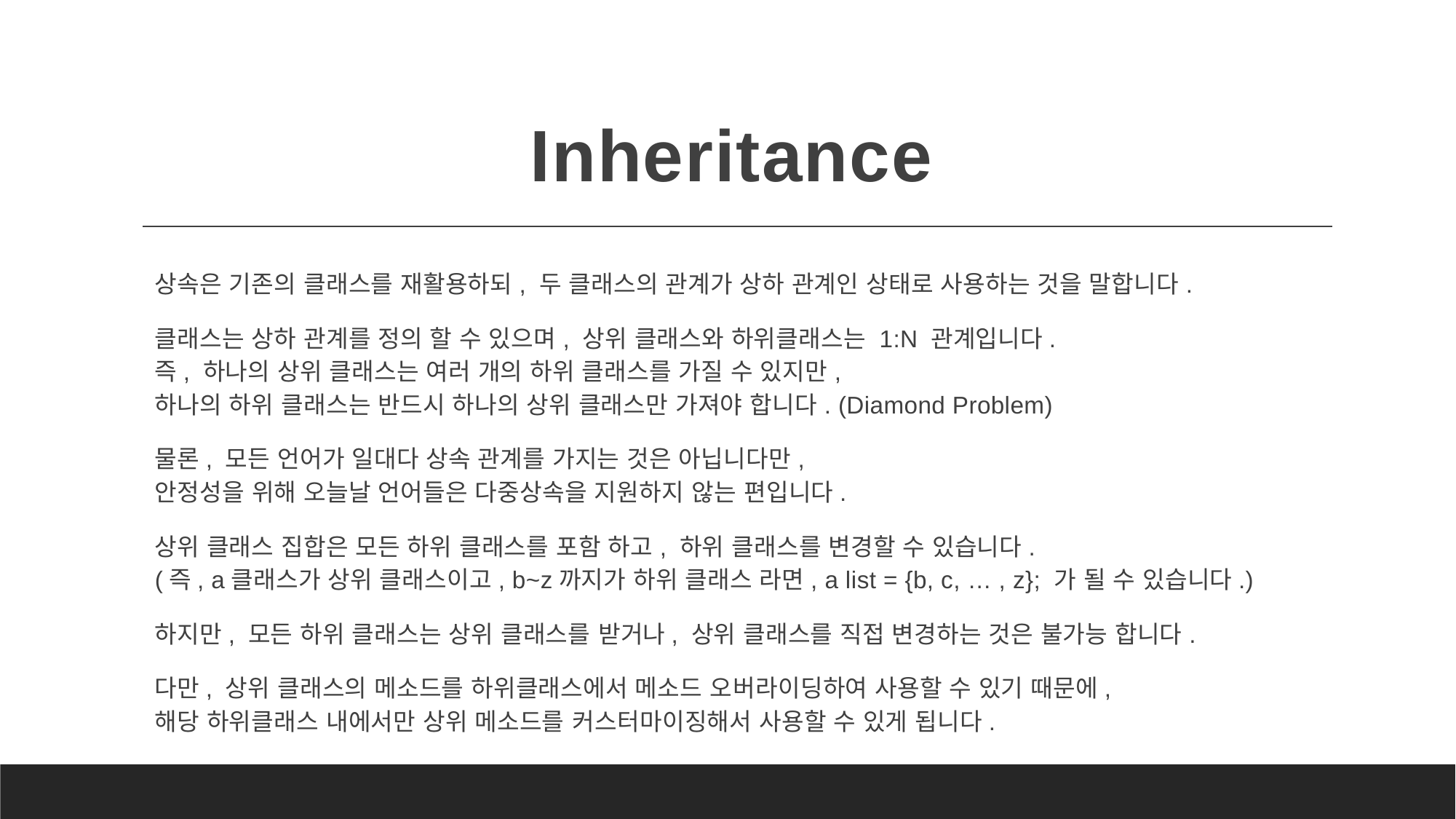

# Inheritance
상속은 기존의 클래스를 재활용하되, 두 클래스의 관계가 상하 관계인 상태로 사용하는 것을 말합니다.
클래스는 상하 관계를 정의 할 수 있으며, 상위 클래스와 하위클래스는 1:N 관계입니다.
즉, 하나의 상위 클래스는 여러 개의 하위 클래스를 가질 수 있지만,
하나의 하위 클래스는 반드시 하나의 상위 클래스만 가져야 합니다. (Diamond Problem)
물론, 모든 언어가 일대다 상속 관계를 가지는 것은 아닙니다만,
안정성을 위해 오늘날 언어들은 다중상속을 지원하지 않는 편입니다.
상위 클래스 집합은 모든 하위 클래스를 포함 하고, 하위 클래스를 변경할 수 있습니다.
(즉, a클래스가 상위 클래스이고, b~z까지가 하위 클래스 라면, a list = {b, c, … , z}; 가 될 수 있습니다.)
하지만, 모든 하위 클래스는 상위 클래스를 받거나, 상위 클래스를 직접 변경하는 것은 불가능 합니다.
다만, 상위 클래스의 메소드를 하위클래스에서 메소드 오버라이딩하여 사용할 수 있기 때문에,
해당 하위클래스 내에서만 상위 메소드를 커스터마이징해서 사용할 수 있게 됩니다.